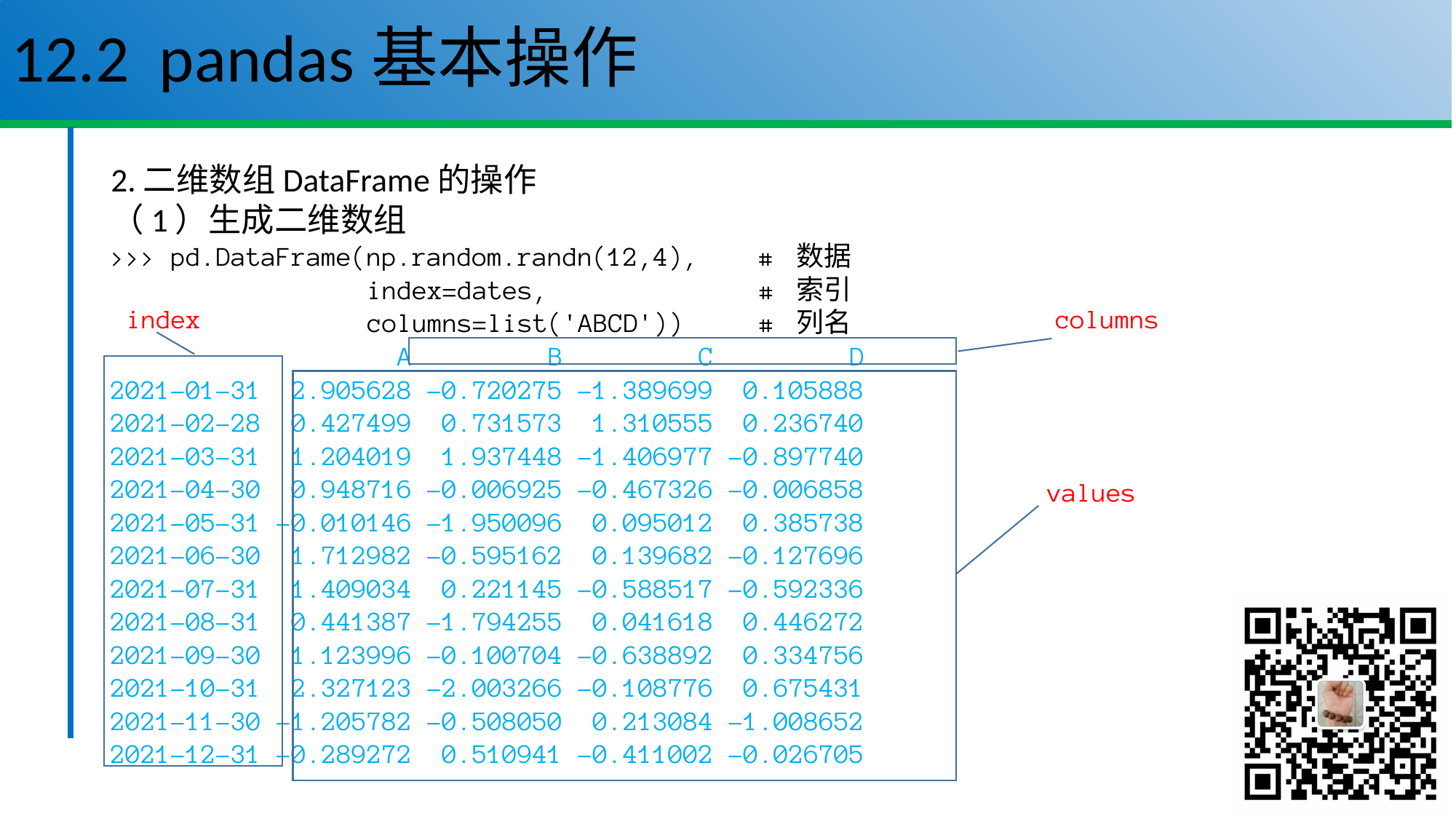

# 12.2  pandas基本操作
2.二维数组DataFrame的操作
（1）生成二维数组
>>> pd.DataFrame(np.random.randn(12,4),    # 数据
                 index=dates,              # 索引
                 columns=list('ABCD'))     # 列名
                   A         B         C         D
2021-01-31  2.905628 -0.720275 -1.389699  0.105888
2021-02-28  0.427499  0.731573  1.310555  0.236740
2021-03-31  1.204019  1.937448 -1.406977 -0.897740
2021-04-30  0.948716 -0.006925 -0.467326 -0.006858
2021-05-31 -0.010146 -1.950096  0.095012  0.385738
2021-06-30  1.712982 -0.595162  0.139682 -0.127696
2021-07-31  1.409034  0.221145 -0.588517 -0.592336
2021-08-31  0.441387 -1.794255  0.041618  0.446272
2021-09-30  1.123996 -0.100704 -0.638892  0.334756
2021-10-31  2.327123 -2.003266 -0.108776  0.675431
2021-11-30 -1.205782 -0.508050  0.213084 -1.008652
2021-12-31 -0.289272  0.510941 -0.411002 -0.026705
index
columns

values